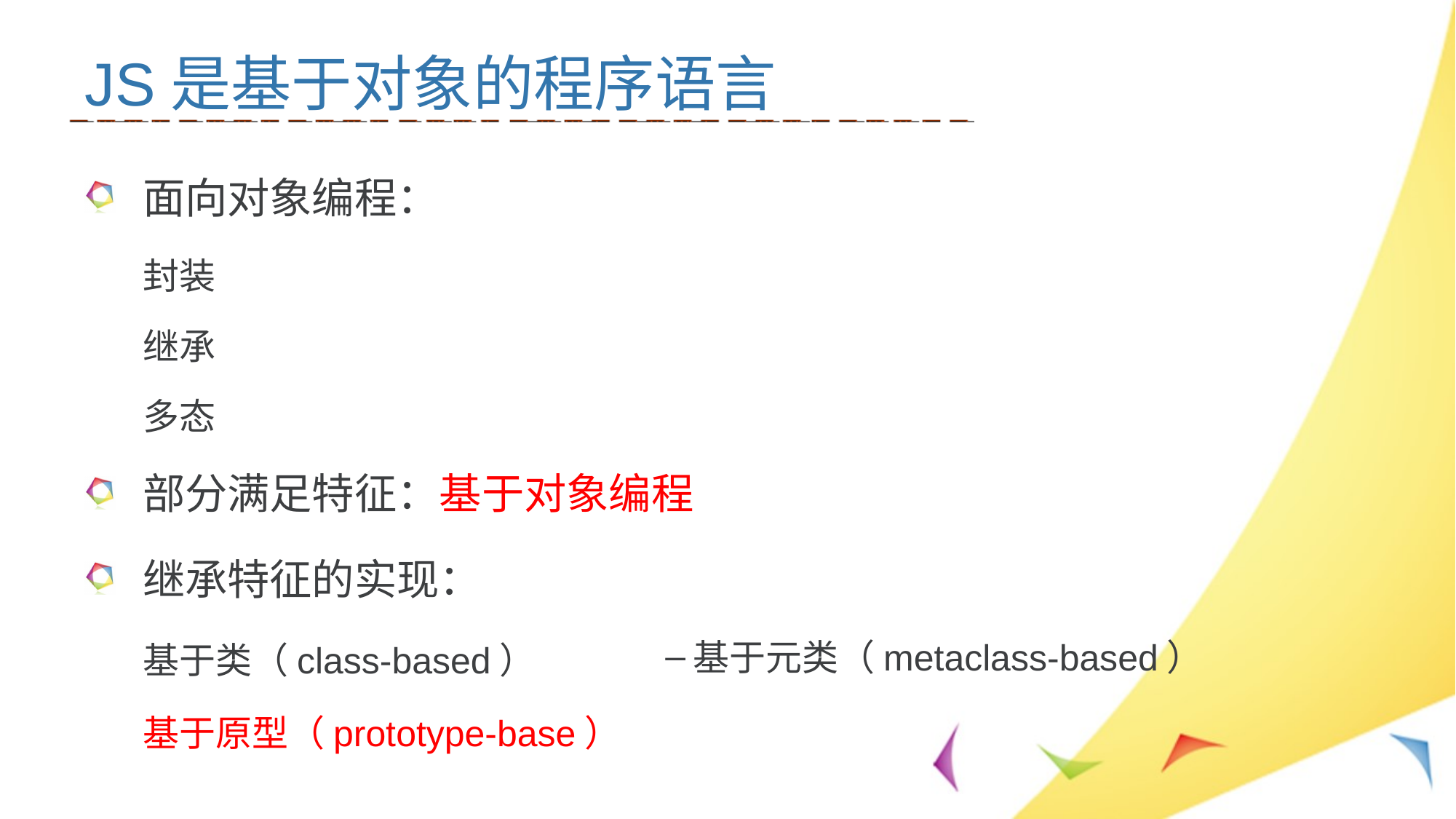

JS是基于对象的程序语言
面向对象编程：
封装
继承
多态
部分满足特征：基于对象编程
继承特征的实现：
基于类（class-based）
基于原型（prototype-base）
基于元类（metaclass-based）